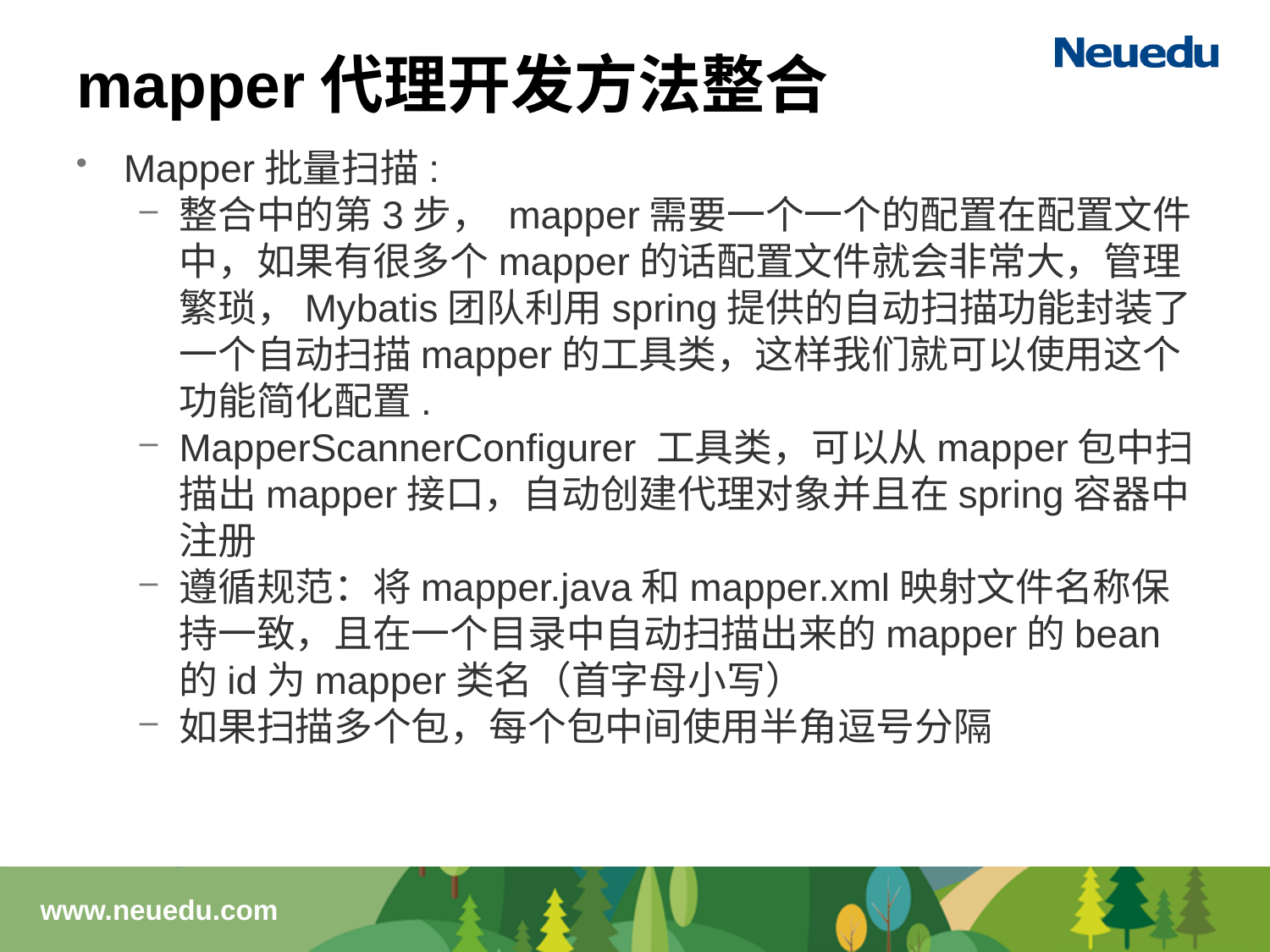

# mapper代理开发方法整合
Mapper批量扫描:
整合中的第3步， mapper需要一个一个的配置在配置文件中，如果有很多个mapper的话配置文件就会非常大，管理繁琐，Mybatis团队利用spring提供的自动扫描功能封装了一个自动扫描mapper的工具类，这样我们就可以使用这个功能简化配置.
MapperScannerConfigurer 工具类，可以从mapper包中扫描出mapper接口，自动创建代理对象并且在spring容器中注册
遵循规范：将mapper.java和mapper.xml映射文件名称保持一致，且在一个目录中自动扫描出来的mapper的bean的id为mapper类名（首字母小写）
如果扫描多个包，每个包中间使用半角逗号分隔